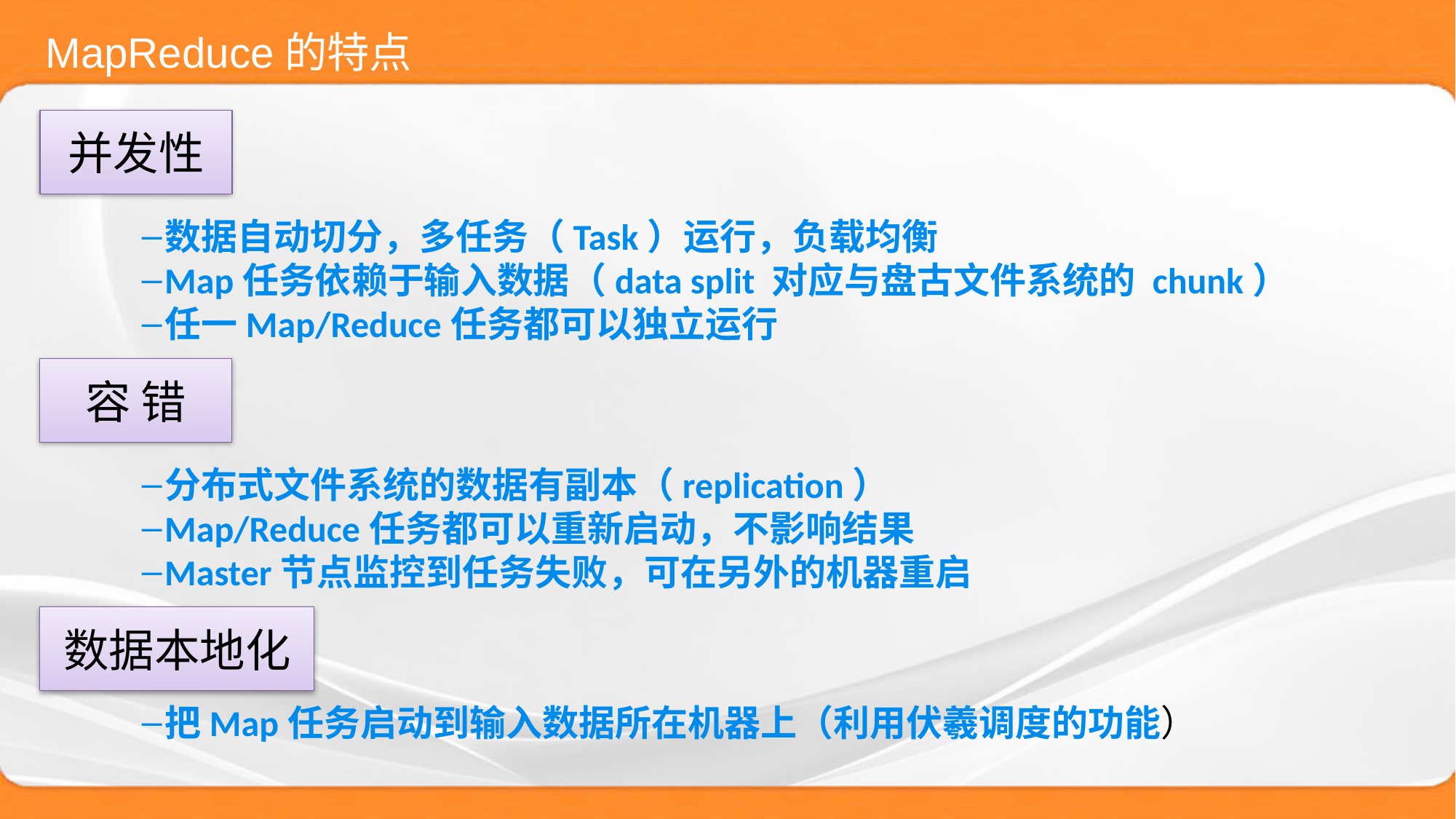

# MapReduce的特点
并发性

数据自动切分，多任务（Task）运行，负载均衡
Map任务依赖于输入数据（data split 对应与盘古文件系统的 chunk）
任一Map/Reduce任务都可以独立运行
容 错

分布式文件系统的数据有副本（replication）
Map/Reduce任务都可以重新启动，不影响结果
Master节点监控到任务失败，可在另外的机器重启
数据本地化
把Map任务启动到输入数据所在机器上（利用伏羲调度的功能）